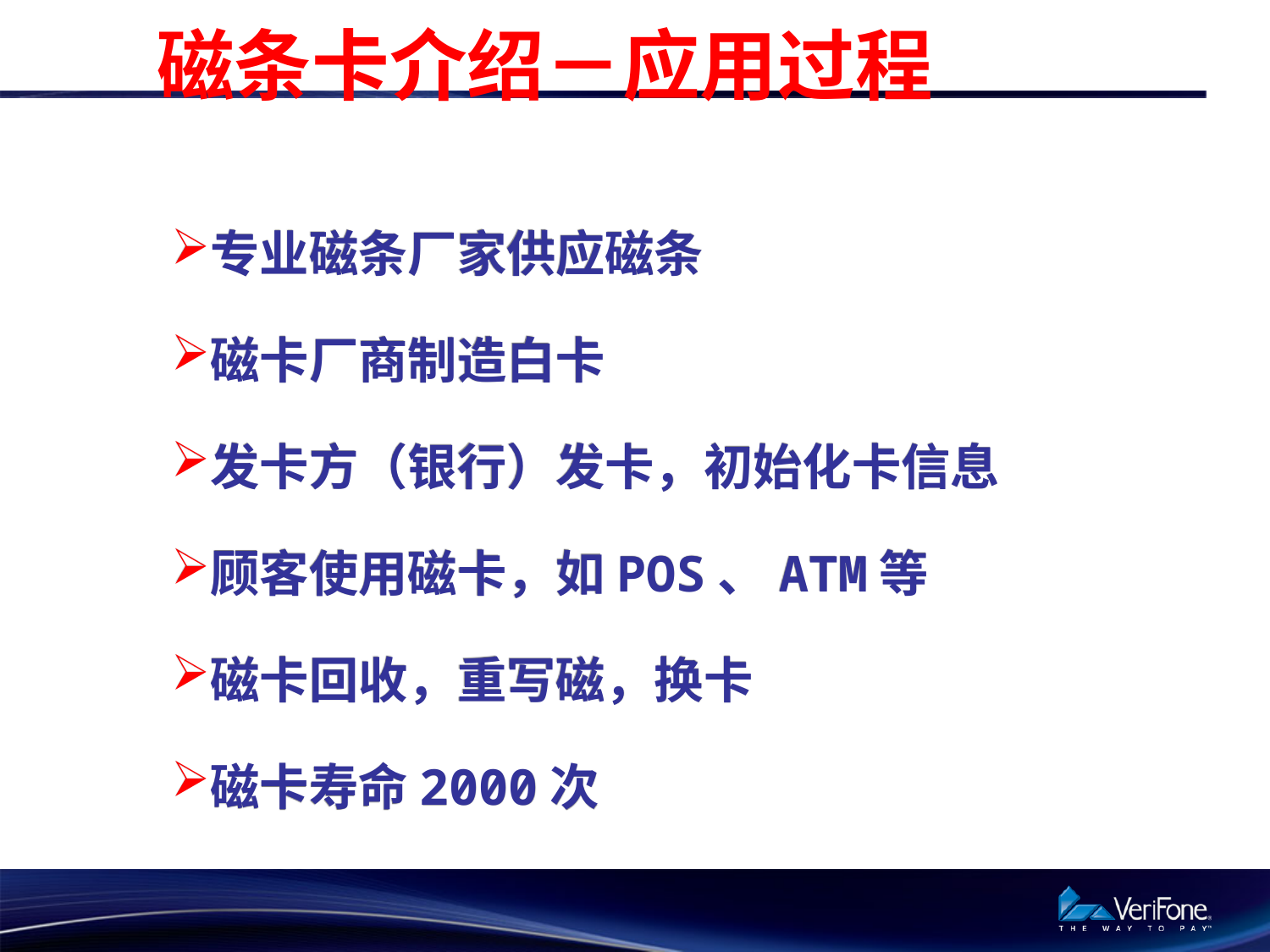

磁条卡介绍－应用过程
专业磁条厂家供应磁条
磁卡厂商制造白卡
发卡方（银行）发卡，初始化卡信息
顾客使用磁卡，如POS、ATM等
磁卡回收，重写磁，换卡
磁卡寿命2000次